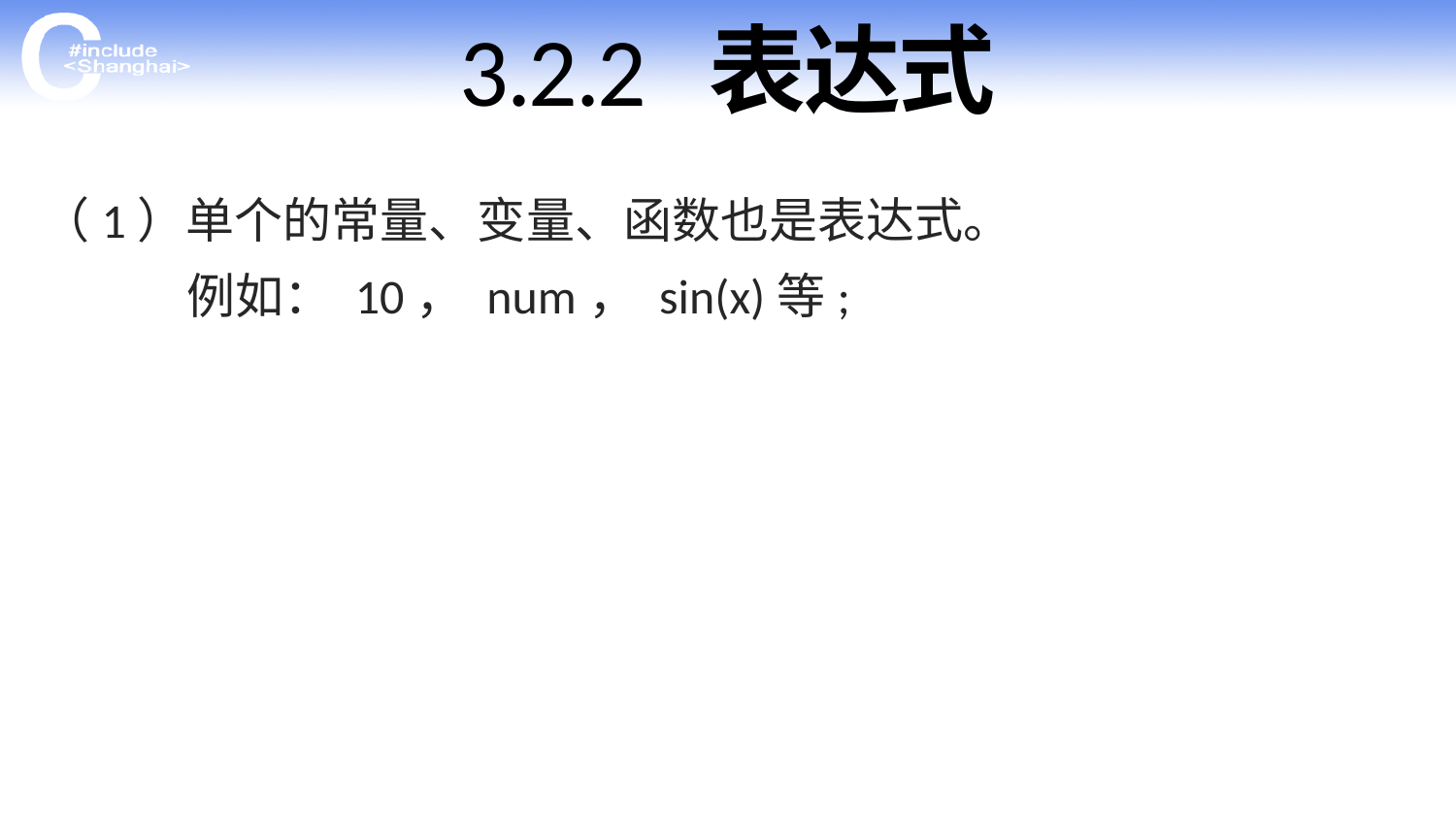

# 3.2.2  表达式
（1）单个的常量、变量、函数也是表达式。
	例如： 10， num， sin(x)等;